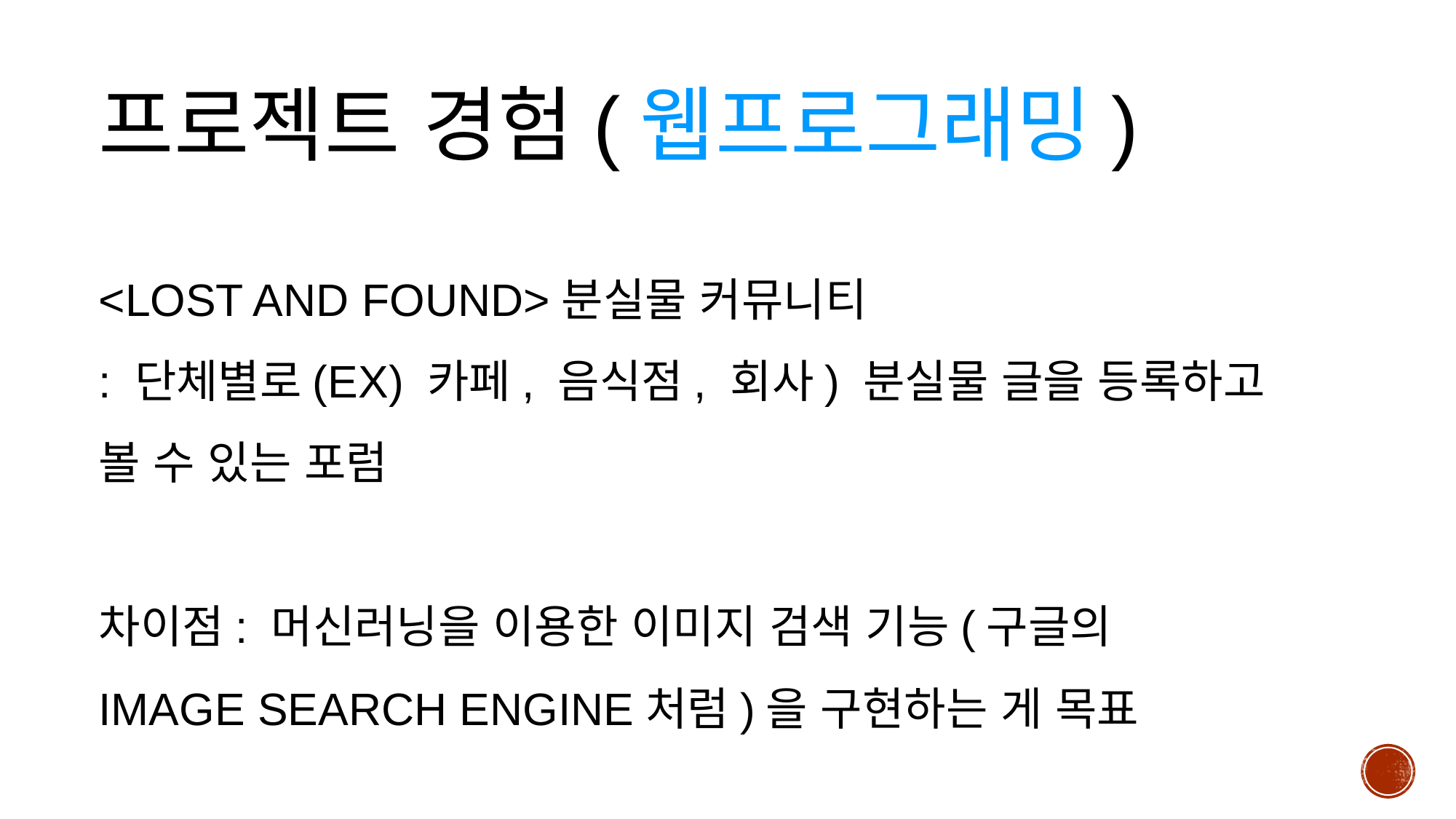

프로젝트 경험(웹프로그래밍)
<lost and found>분실물 커뮤니티
: 단체별로(ex) 카페, 음식점, 회사) 분실물 글을 등록하고 볼 수 있는 포럼

차이점: 머신러닝을 이용한 이미지 검색 기능(구글의 image search engine처럼)을 구현하는 게 목표